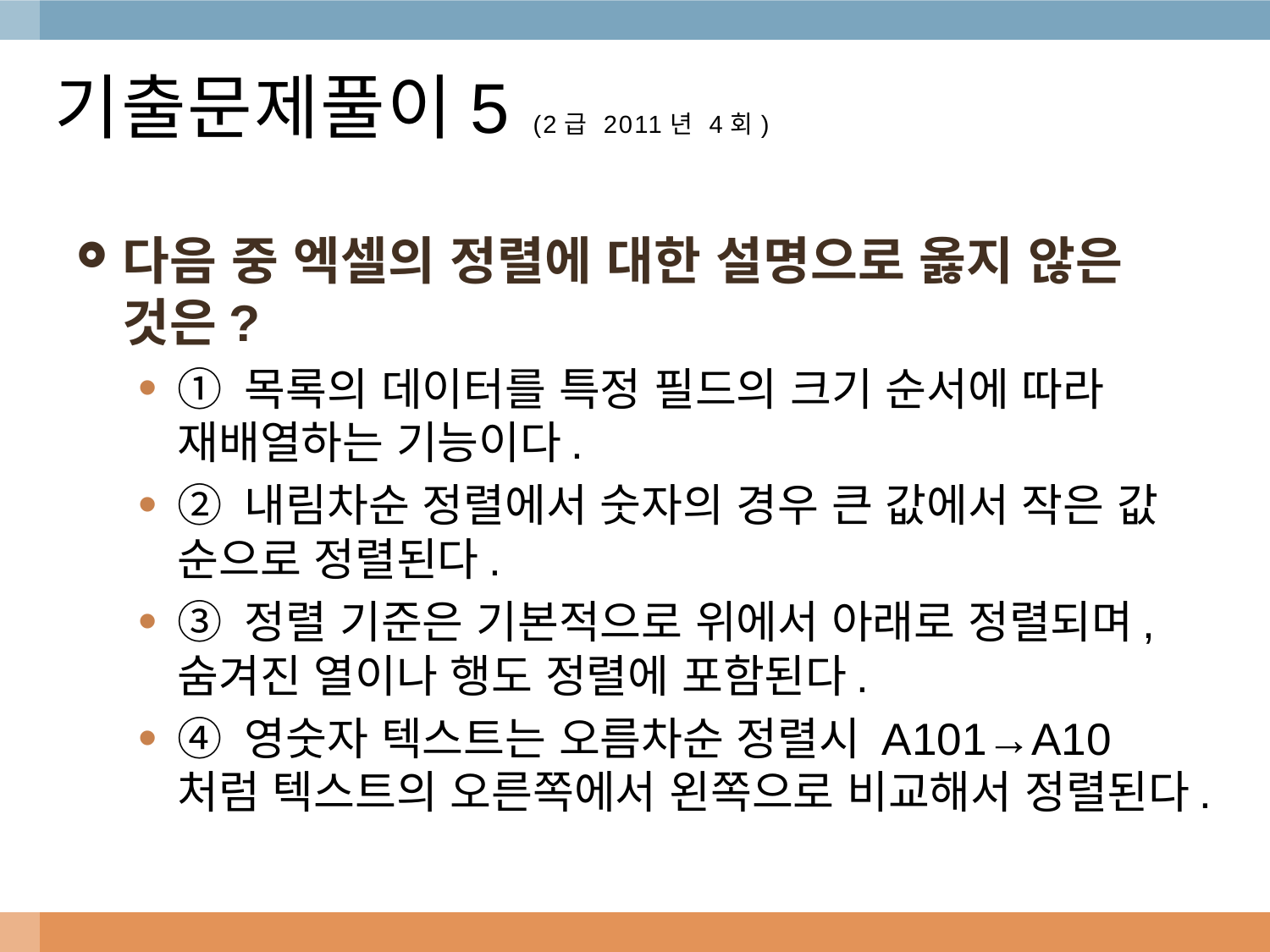

# 기출문제풀이5 (2급 2011년 4회)
다음 중 엑셀의 정렬에 대한 설명으로 옳지 않은 것은?
① 목록의 데이터를 특정 필드의 크기 순서에 따라 재배열하는 기능이다.
② 내림차순 정렬에서 숫자의 경우 큰 값에서 작은 값 순으로 정렬된다.
③ 정렬 기준은 기본적으로 위에서 아래로 정렬되며, 숨겨진 열이나 행도 정렬에 포함된다.
④ 영숫자 텍스트는 오름차순 정렬시 A101→A10 처럼 텍스트의 오른쪽에서 왼쪽으로 비교해서 정렬된다.